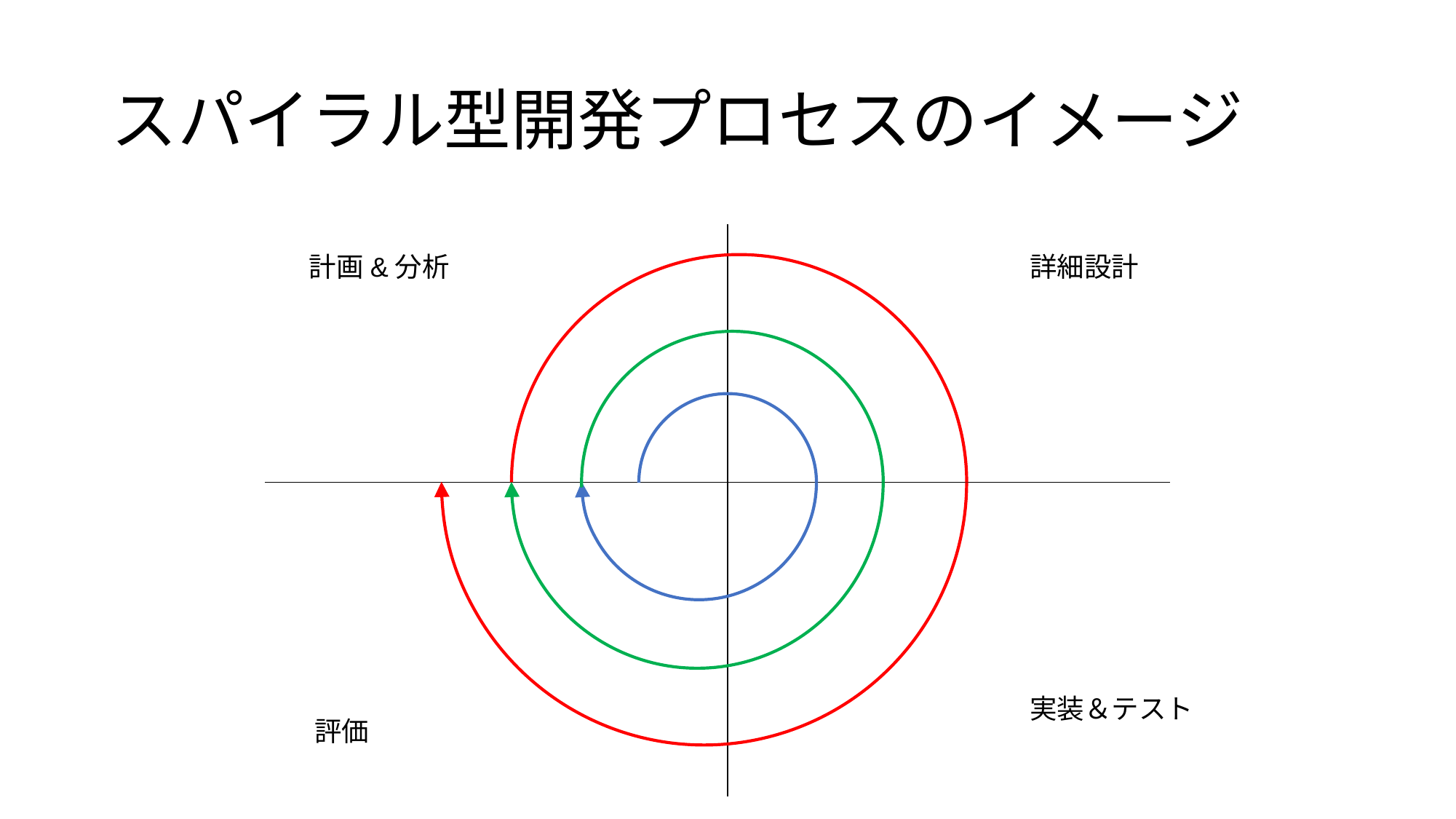

# スパイラル型開発プロセスのイメージ

計画&分析
詳細設計

実装＆テスト
評価